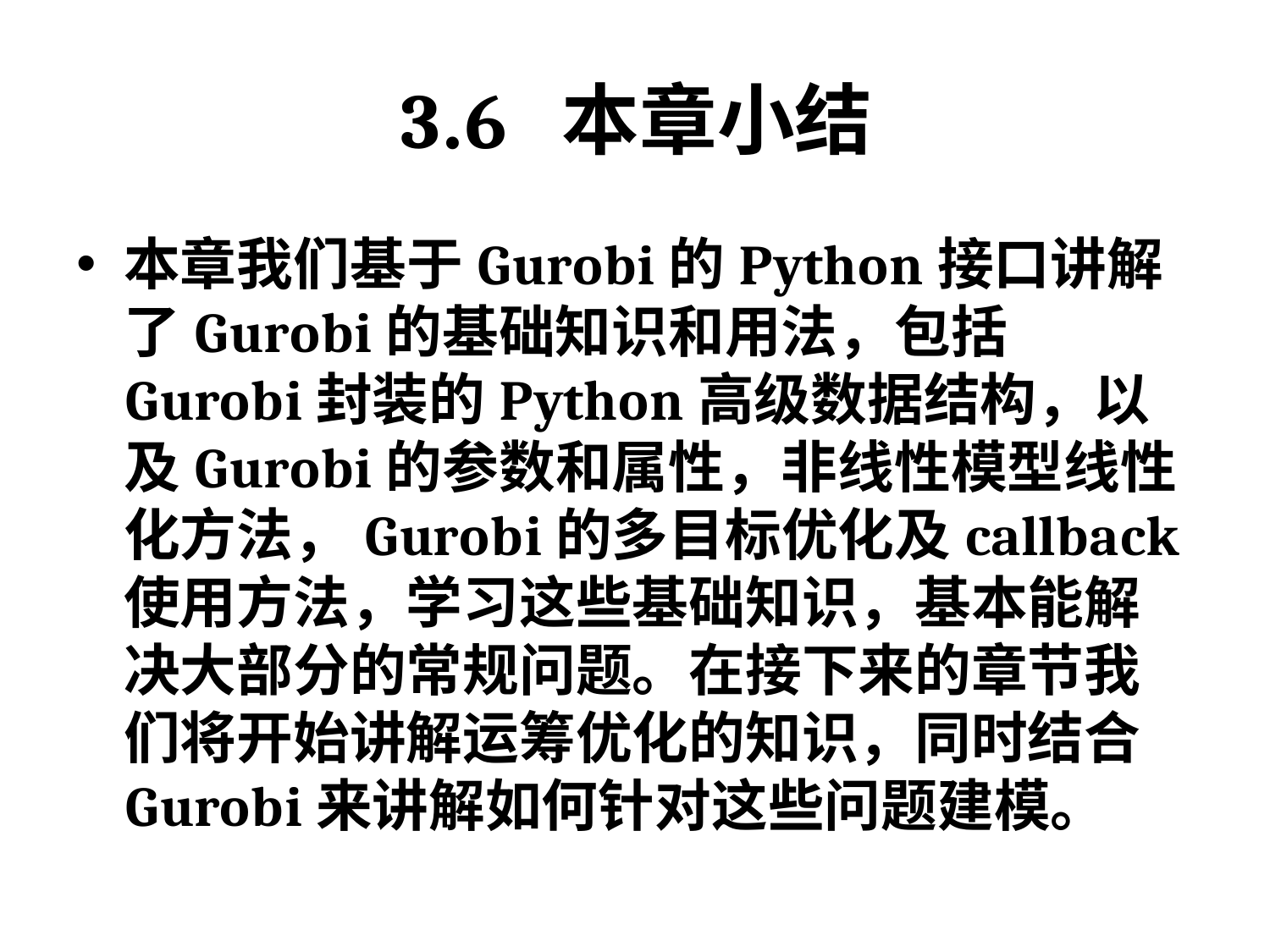

# 3.6  本章小结
本章我们基于Gurobi的Python接口讲解了Gurobi的基础知识和用法，包括Gurobi封装的Python高级数据结构，以及Gurobi的参数和属性，非线性模型线性化方法，Gurobi的多目标优化及callback使用方法，学习这些基础知识，基本能解决大部分的常规问题。在接下来的章节我们将开始讲解运筹优化的知识，同时结合Gurobi来讲解如何针对这些问题建模。